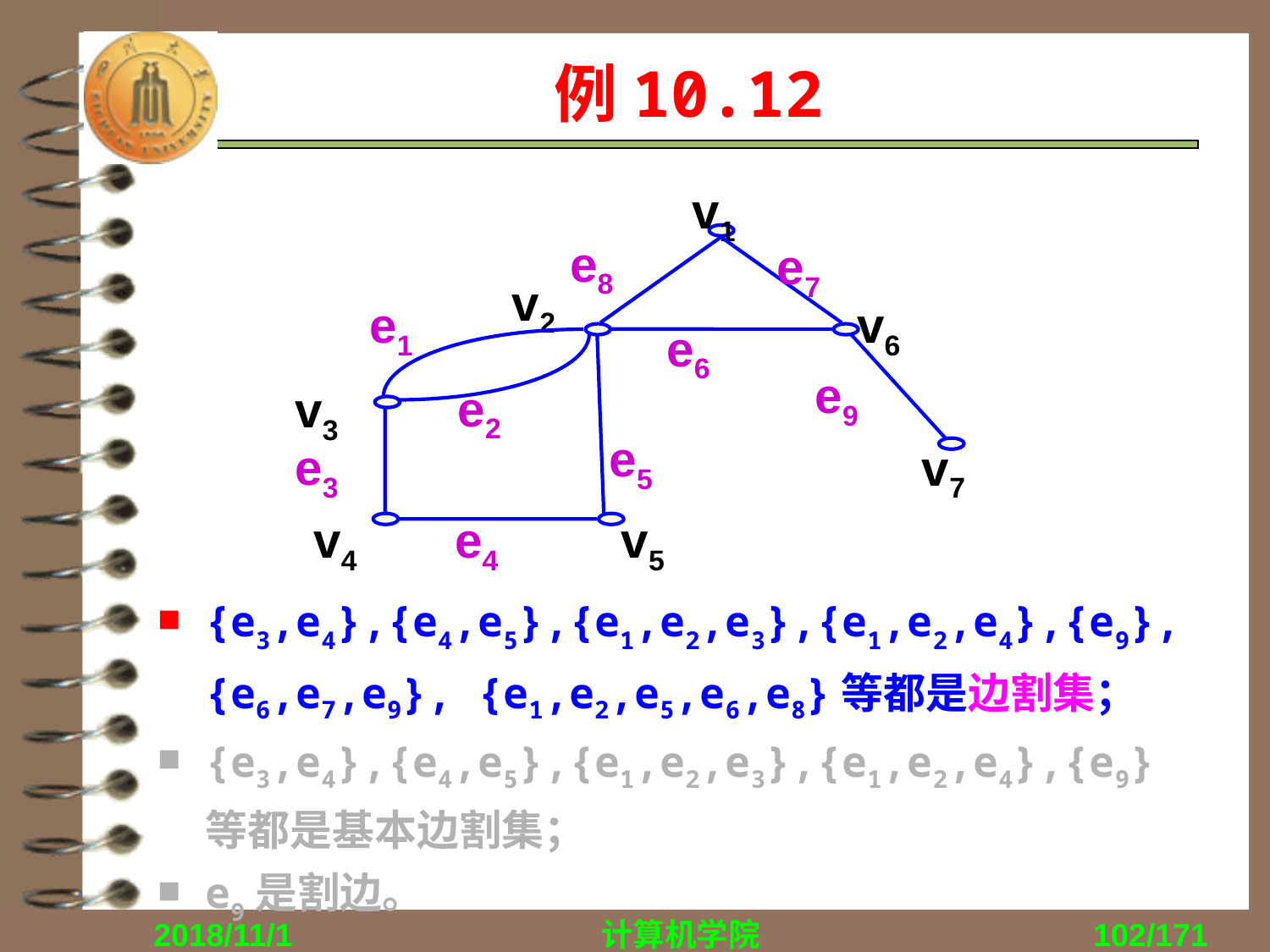

# 例10.12
v1
e8
e7

v2
e1
v6
e6

e9
e2
v3

e5
e3
v7

v4
e4
v5

{e3,e4},{e4,e5},{e1,e2,e3},{e1,e2,e4},{e9}, {e6,e7,e9}, {e1,e2,e5,e6,e8}等都是边割集；
{e3,e4},{e4,e5},{e1,e2,e3},{e1,e2,e4},{e9} 等都是基本边割集；
e9是割边。
2018/11/1
计算机学院
102/171